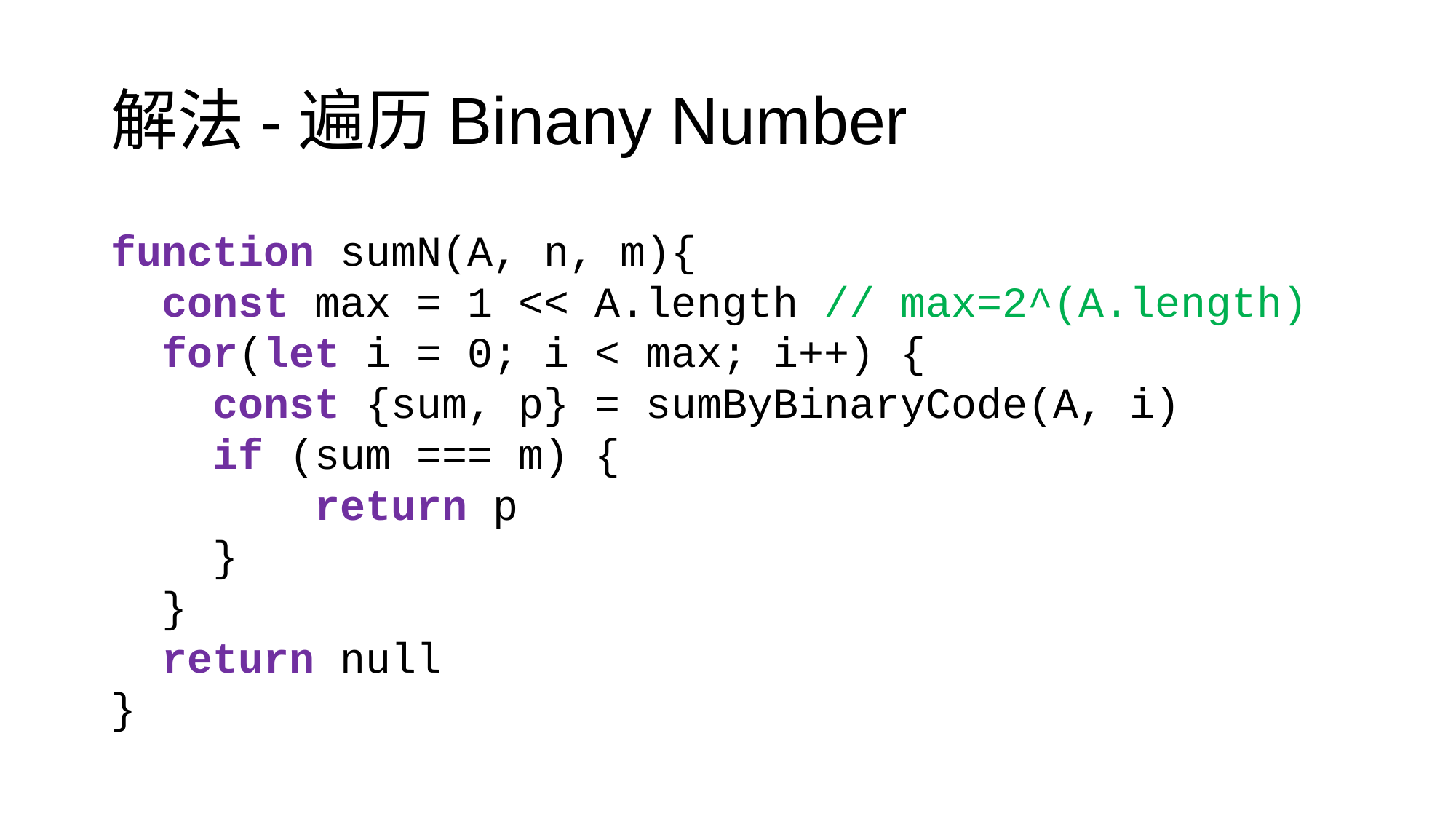

# 解法-遍历Binany Number
function sumN(A, n, m){
  const max = 1 << A.length // max=2^(A.length)
  for(let i = 0; i < max; i++) {
    const {sum, p} = sumByBinaryCode(A, i)
    if (sum === m) {
        return p
    }
  }
  return null
}